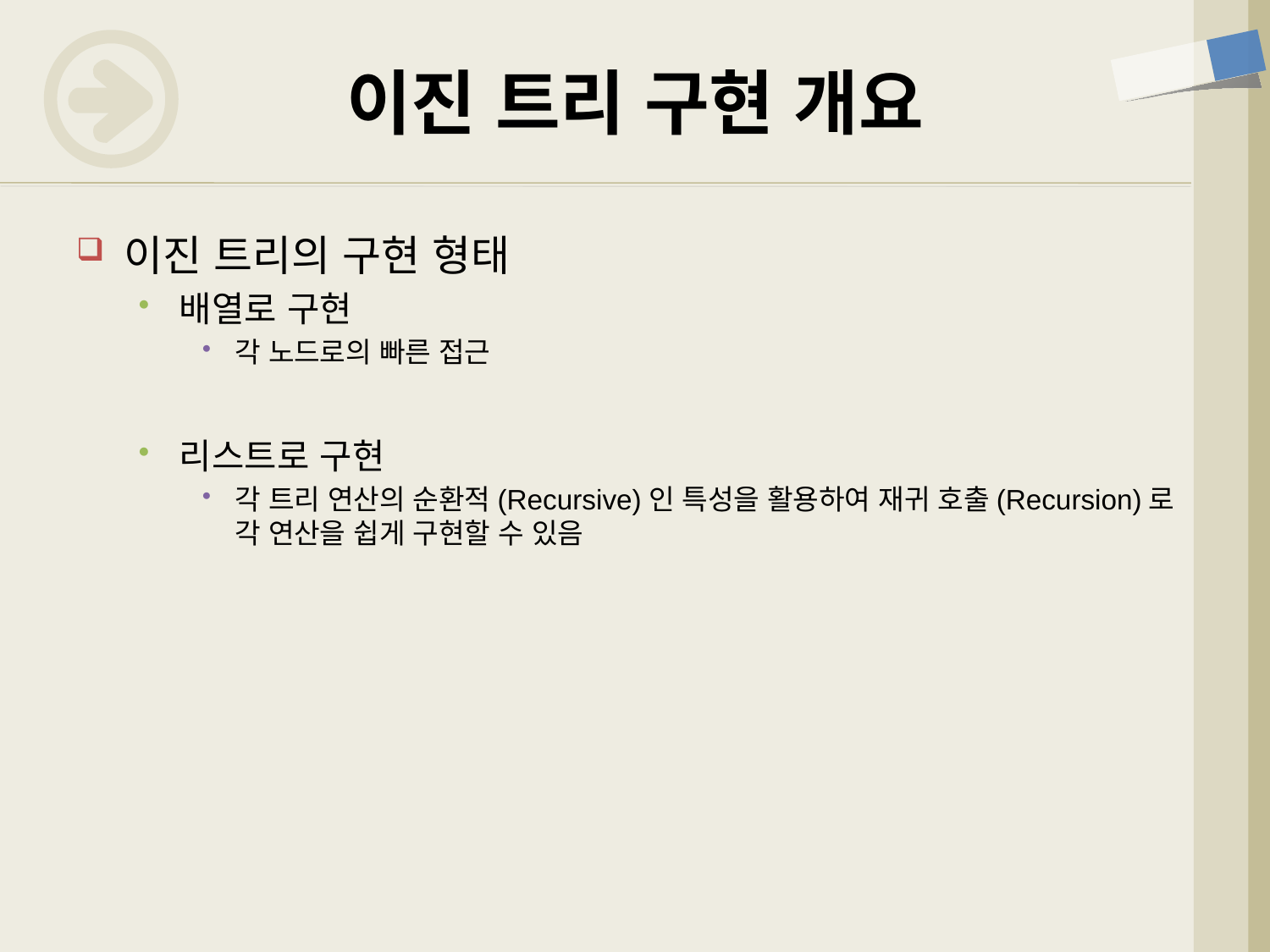

# 이진 트리 구현 개요
이진 트리의 구현 형태
배열로 구현
각 노드로의 빠른 접근

리스트로 구현
각 트리 연산의 순환적(Recursive)인 특성을 활용하여 재귀 호출(Recursion)로 각 연산을 쉽게 구현할 수 있음